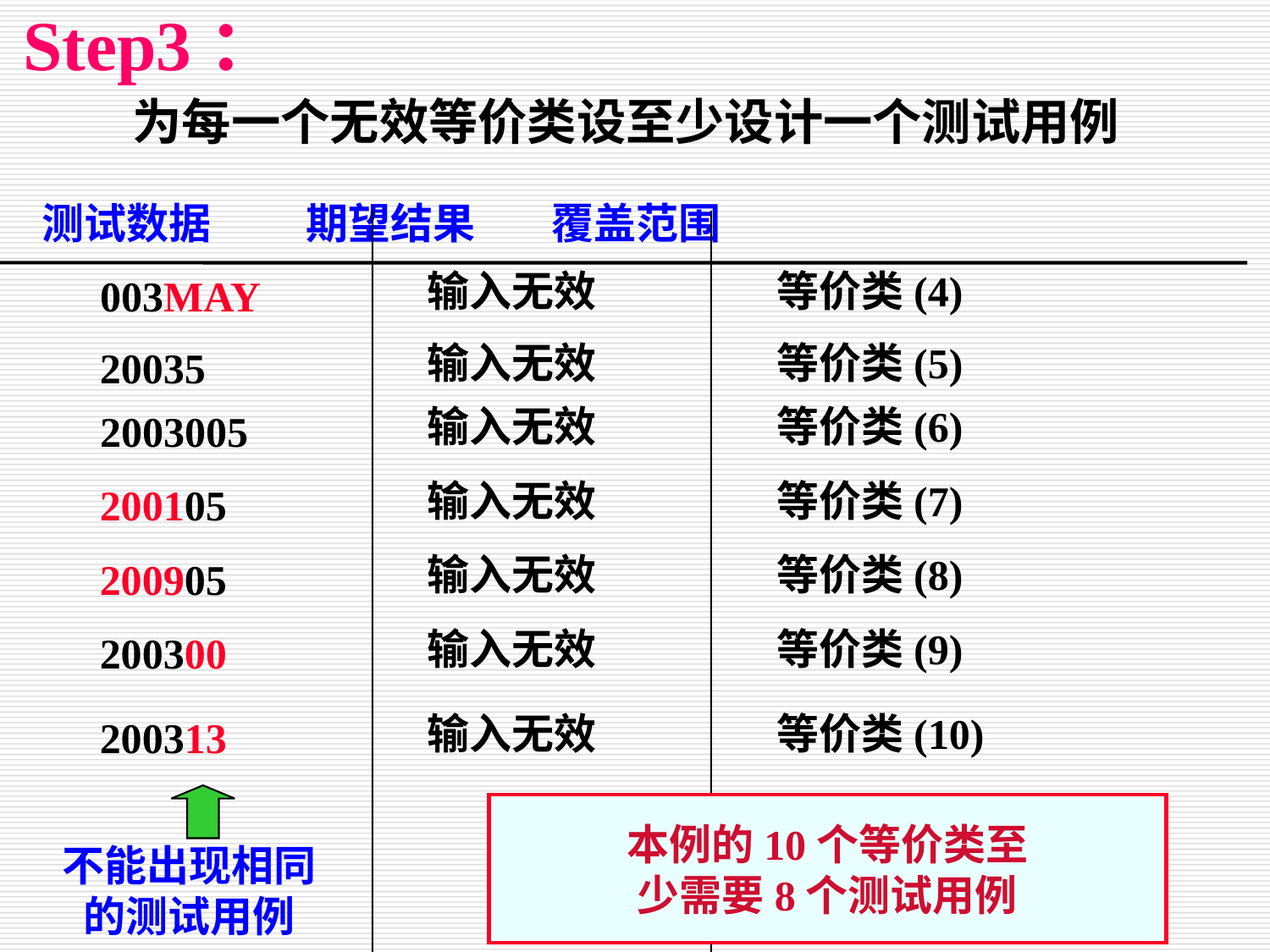

Step3：
为每一个无效等价类设至少设计一个测试用例
  测试数据          期望结果        覆盖范围

输入无效
等价类(4)

003MAY
输入无效
等价类(5)
20035
输入无效
等价类(6)
2003005
输入无效
等价类(7)
200105
输入无效
等价类(8)
200905
输入无效
等价类(9)
200300
输入无效
等价类(10)
200313

本例的10个等价类至
少需要8个测试用例
不能出现相同
的测试用例